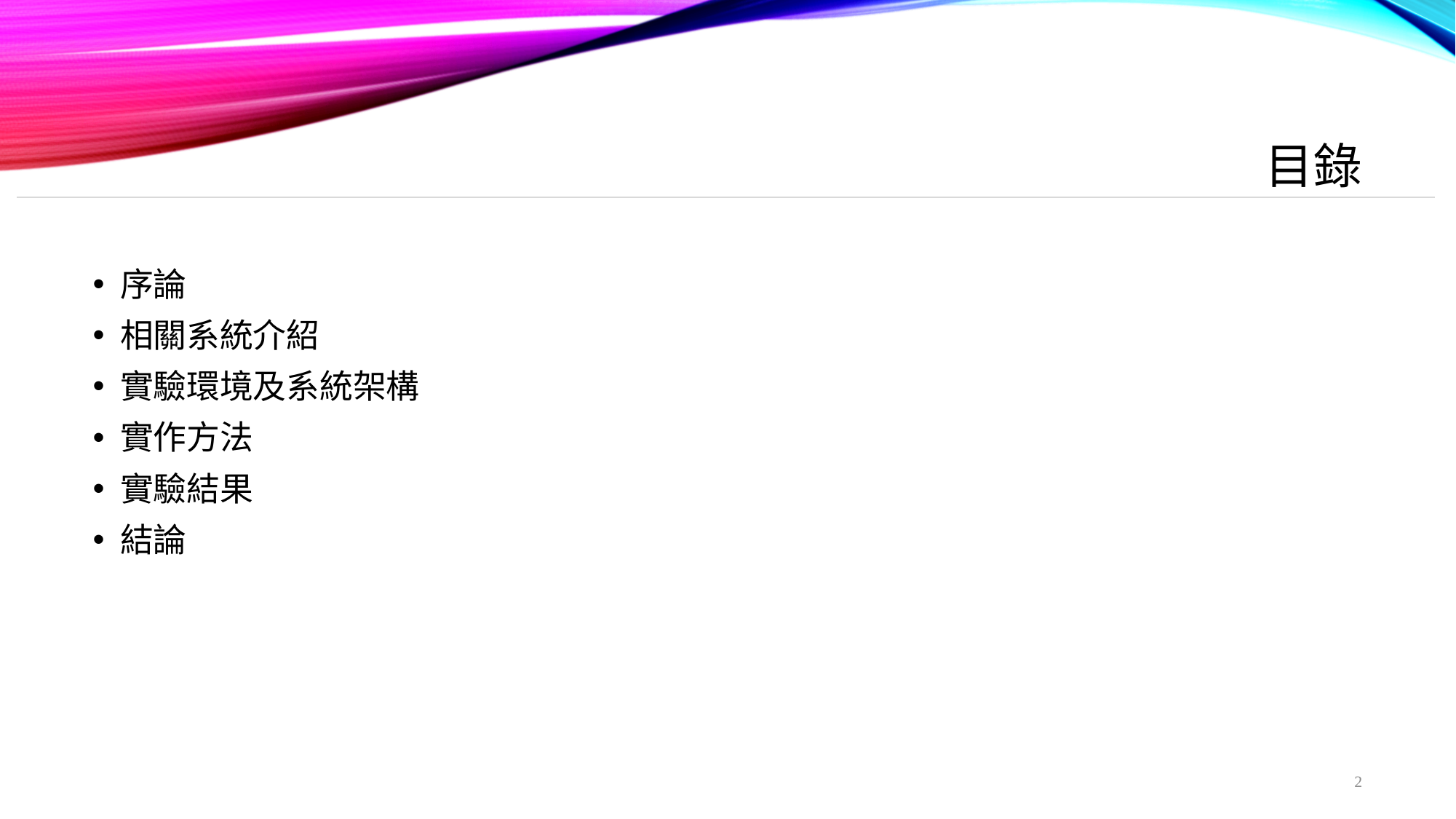

# 目錄
序論
相關系統介紹
實驗環境及系統架構
實作方法
實驗結果
結論
2